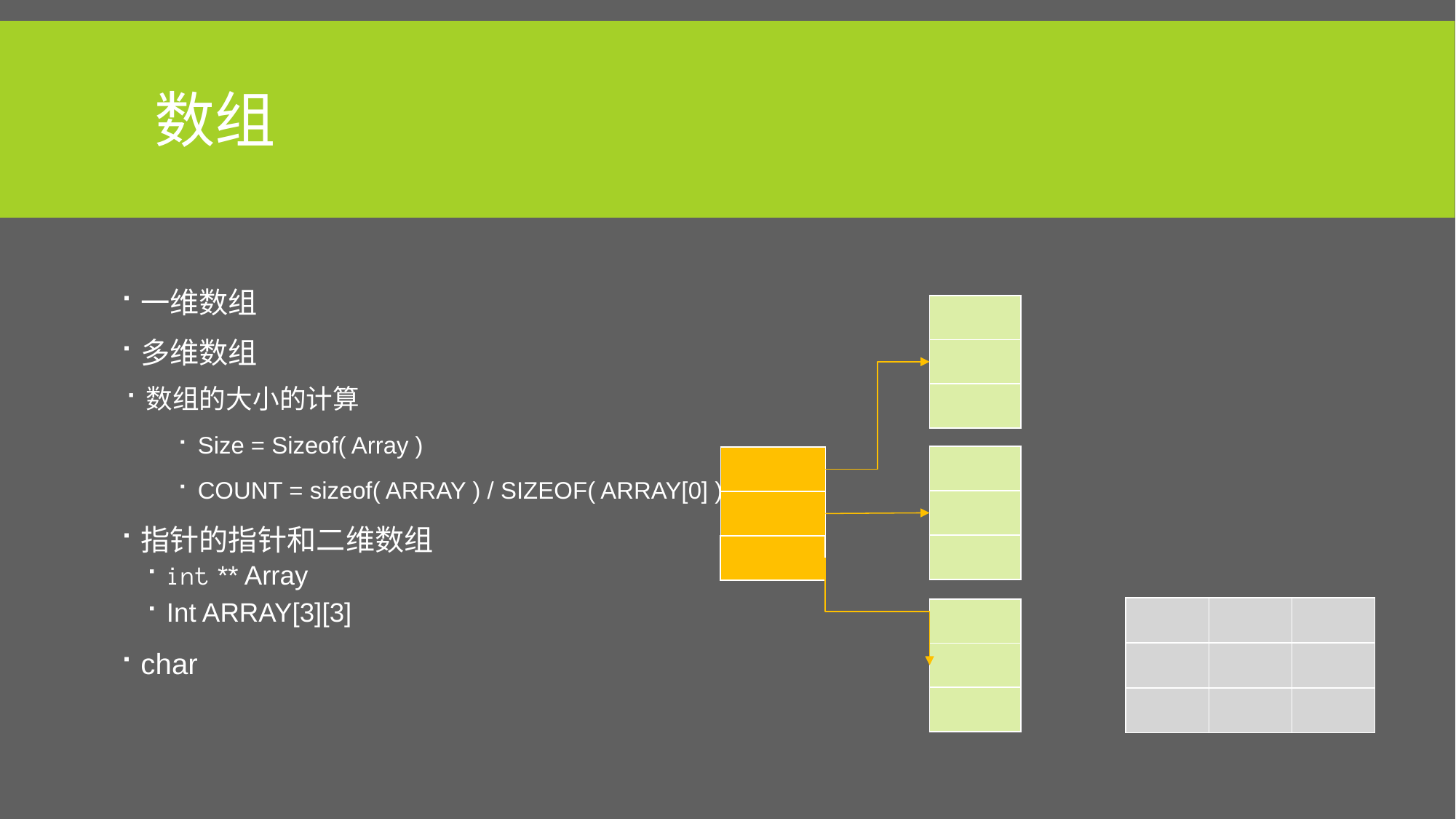

# 数组
一维数组
多维数组
数组的大小的计算
Size = Sizeof( Array )
COUNT = sizeof( ARRAY ) / SIZEOF( ARRAY[0] )
指针的指针和二维数组
int ** Array
Int ARRAY[3][3]
char
|  |
| --- |
|  |
|  |
|  |
| --- |
|  |
|  |
|  |
| --- |
|  |
| --- |
|  |
| --- |
|  |  |  |
| --- | --- | --- |
|  |  |  |
|  |  |  |
|  |
| --- |
|  |
|  |